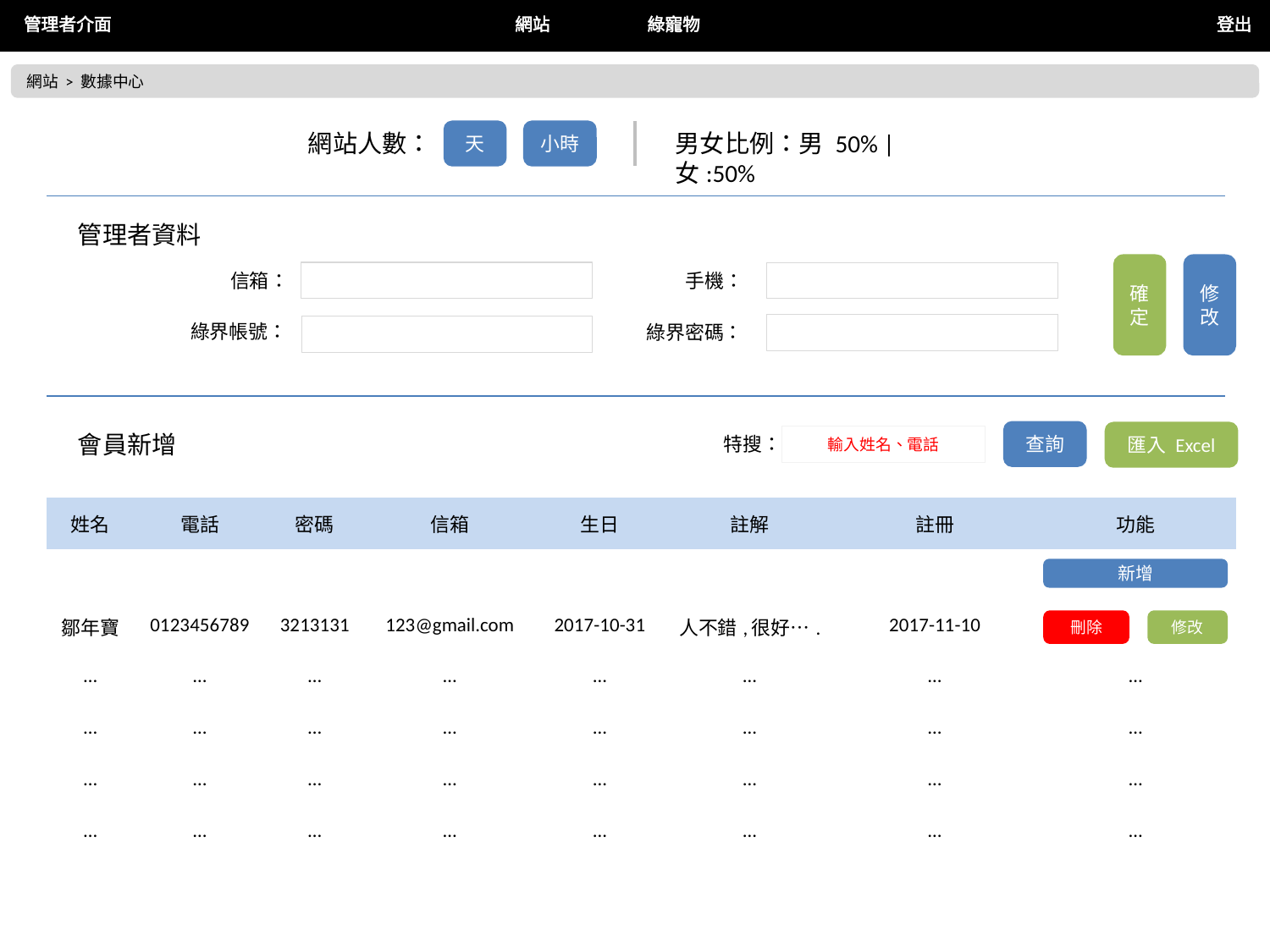

綠寵物
網站
登出
管理者介面
網站 > 數據中心
男女比例：男 50% | 女:50%
網站人數：
天
小時
管理者資料
確定
修改
信箱：

手機：

綠界帳號：
綠界密碼：

查詢
會員新增
匯入 Excel
特搜：
輸入姓名、電話
| 姓名 | 電話 | 密碼 | 信箱 | 生日 | 註解 | 註冊 | 功能 |
| --- | --- | --- | --- | --- | --- | --- | --- |
|  |  |  |  |  |  |  |  |
| 鄒年寶 | 0123456789 | 3213131 | 123@gmail.com | 2017-10-31 | 人不錯,很好…. | 2017-11-10 |  |
| … | … | … | … | … | … | … | … |
| … | … | … | … | … | … | … | … |
| … | … | … | … | … | … | … | … |
| … | … | … | … | … | … | … | … |
新增
刪除
修改